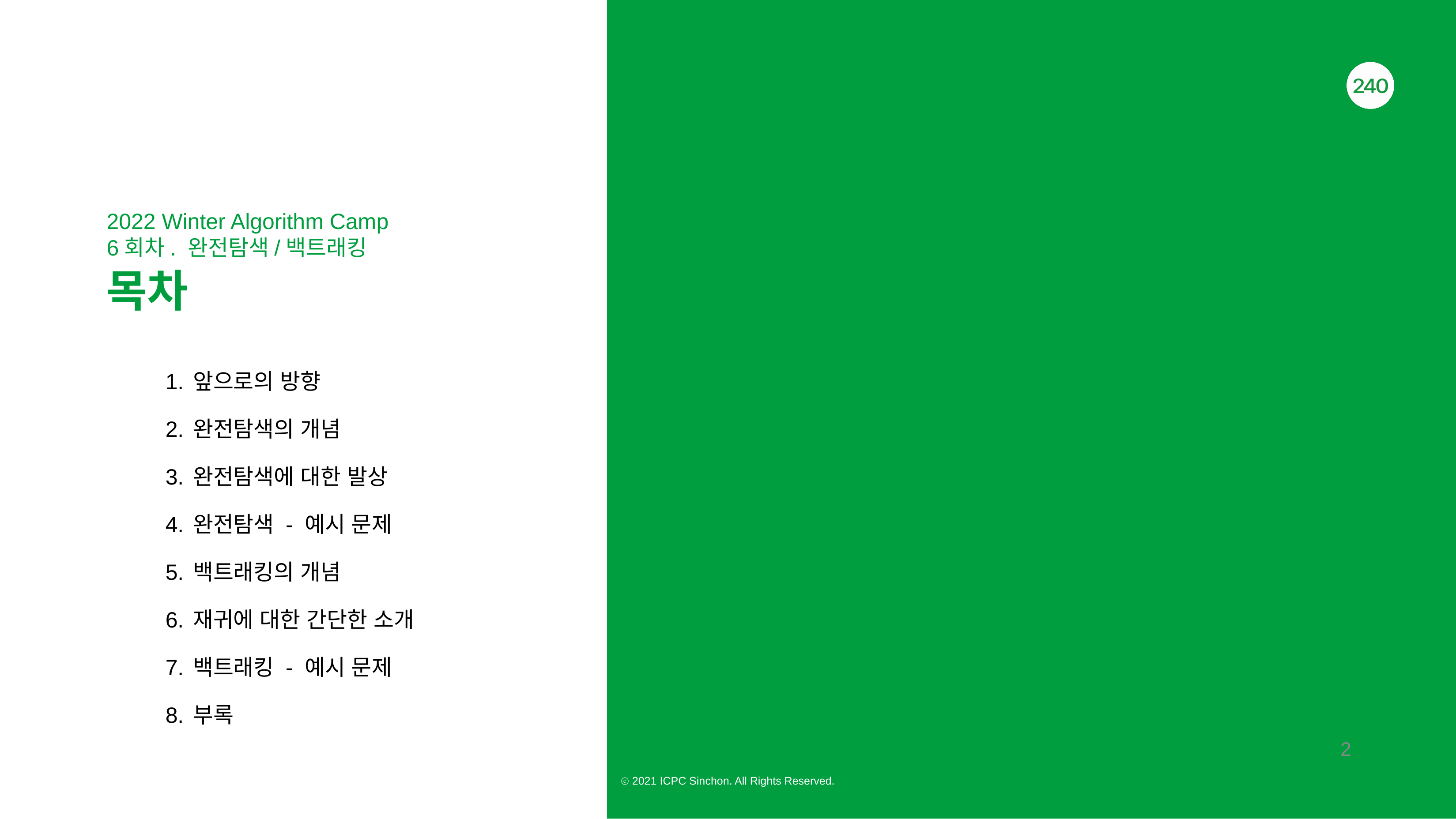

2022 Winter Algorithm Camp
6회차. 완전탐색/백트래킹
목차
앞으로의 방향
완전탐색의 개념
완전탐색에 대한 발상
완전탐색 - 예시 문제
백트래킹의 개념
재귀에 대한 간단한 소개
백트래킹 - 예시 문제
부록
2
ⓒ 2021 ICPC Sinchon. All Rights Reserved.